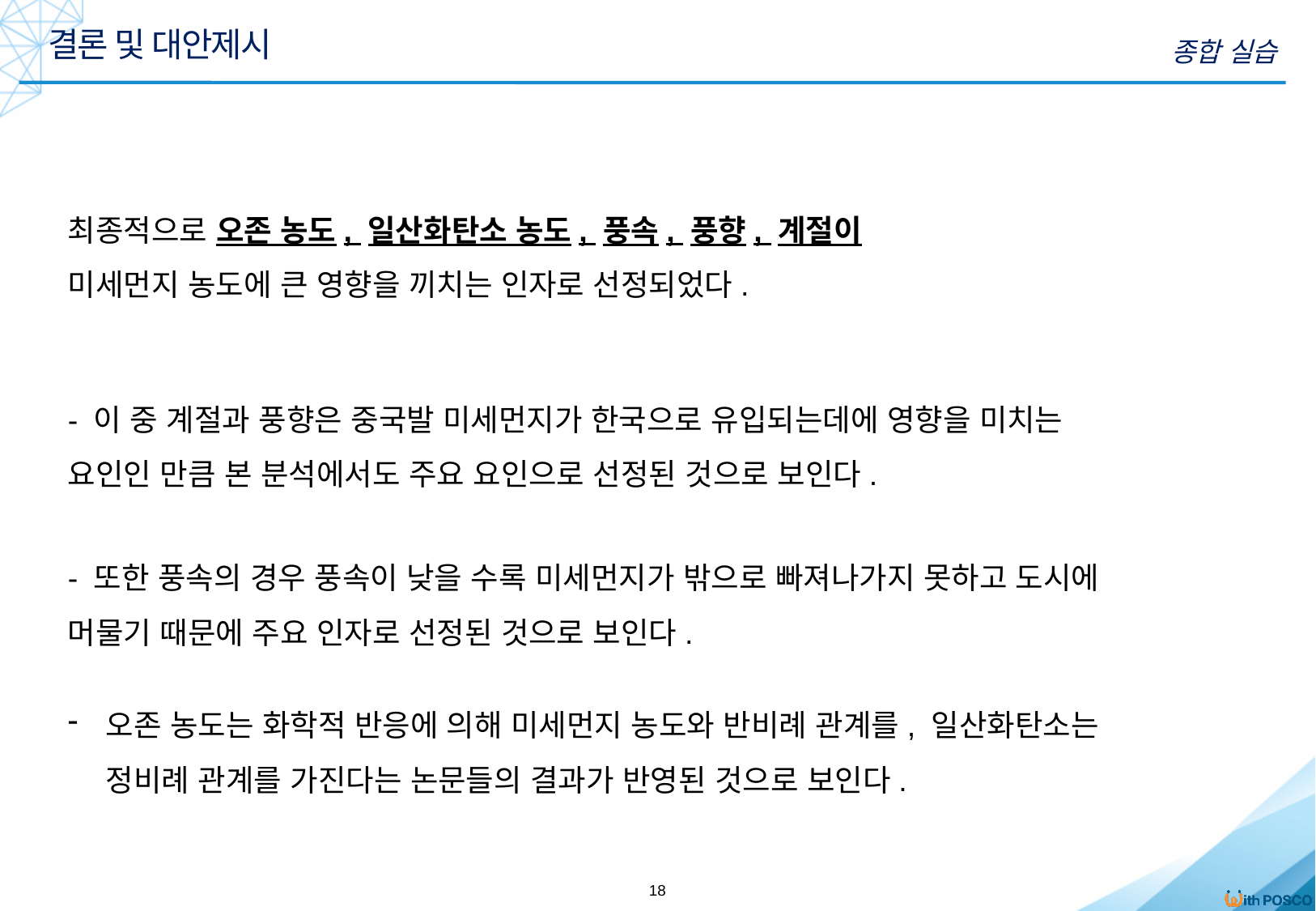

결론 및 대안제시
종합 실습
최종적으로 오존 농도, 일산화탄소 농도, 풍속, 풍향, 계절이 미세먼지 농도에 큰 영향을 끼치는 인자로 선정되었다.
- 이 중 계절과 풍향은 중국발 미세먼지가 한국으로 유입되는데에 영향을 미치는 요인인 만큼 본 분석에서도 주요 요인으로 선정된 것으로 보인다.
- 또한 풍속의 경우 풍속이 낮을 수록 미세먼지가 밖으로 빠져나가지 못하고 도시에 머물기 때문에 주요 인자로 선정된 것으로 보인다.
오존 농도는 화학적 반응에 의해 미세먼지 농도와 반비례 관계를, 일산화탄소는 정비례 관계를 가진다는 논문들의 결과가 반영된 것으로 보인다.